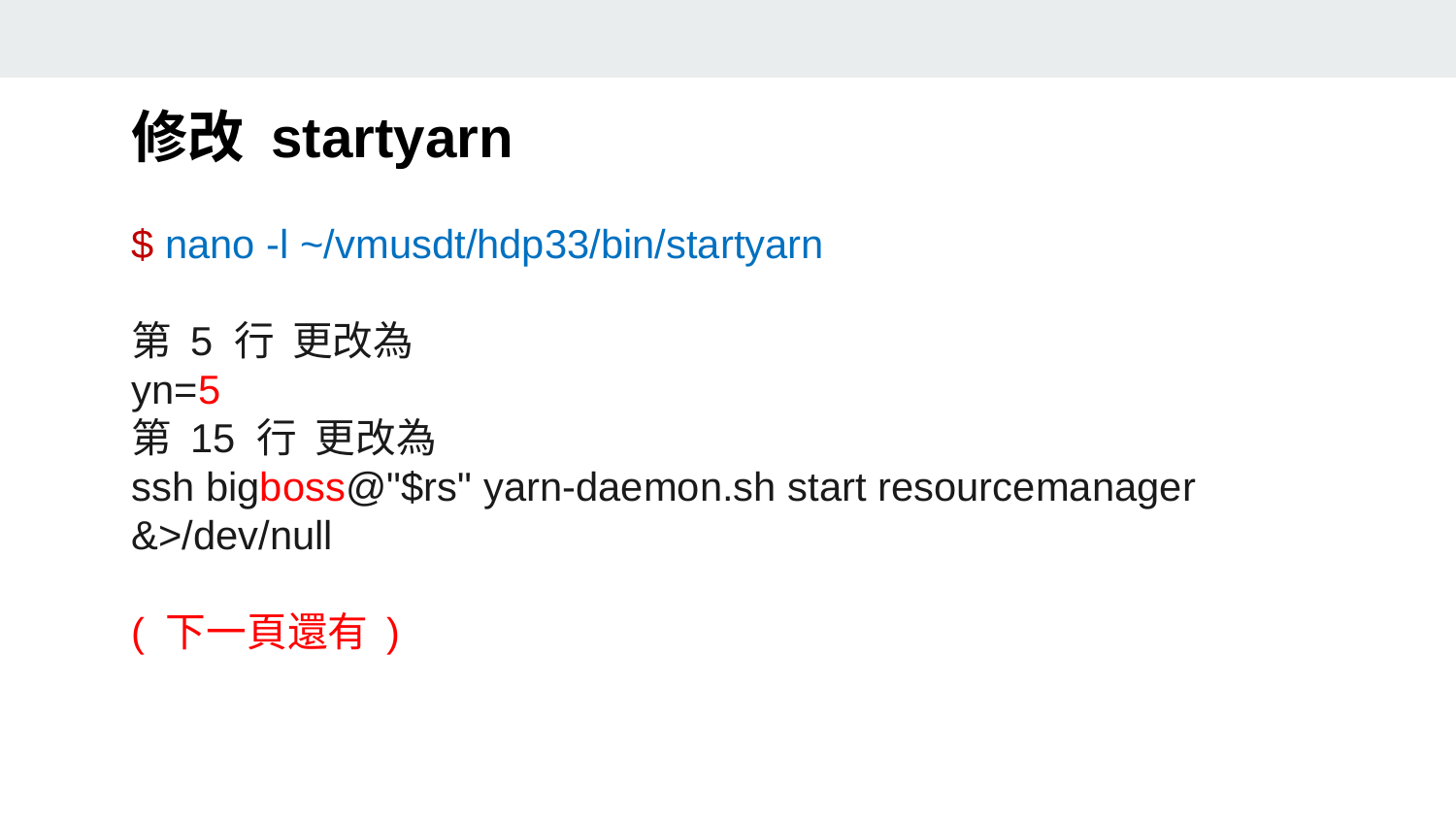

修改 startyarn
$ nano -l ~/vmusdt/hdp33/bin/startyarn

第 5 行  更改為
yn=5
第 15 行  更改為
ssh bigboss@"$rs" yarn-daemon.sh start resourcemanager &>/dev/null

( 下一頁還有 )